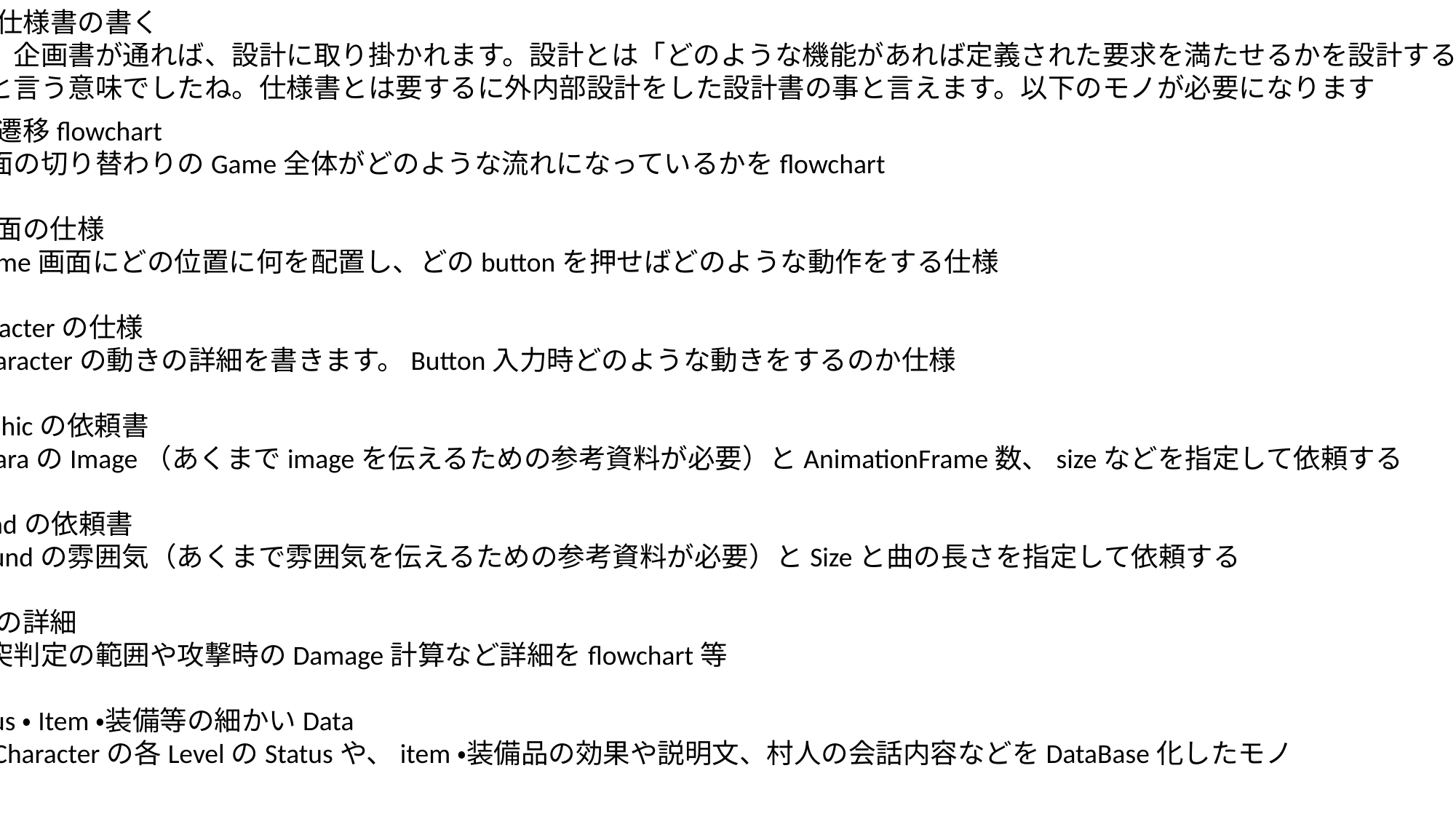

・仕様書の書く
　企画書が通れば、設計に取り掛かれます。設計とは「どのような機能があれば定義された要求を満たせるかを設計する」
と言う意味でしたね。仕様書とは要するに外内部設計をした設計書の事と言えます。以下のモノが必要になります
・画面遷移flowchart
　画面の切り替わりのGame全体がどのような流れになっているかをflowchart

・各画面の仕様
　Game画面にどの位置に何を配置し、どのbuttonを押せばどのような動作をする仕様

・Characterの仕様
　Characterの動きの詳細を書きます。Button入力時どのような動きをするのか仕様

・Graphicの依頼書
　CharaのImage（あくまでimageを伝えるための参考資料が必要）とAnimationFrame数、sizeなどを指定して依頼する

・Soundの依頼書
　soundの雰囲気（あくまで雰囲気を伝えるための参考資料が必要）とSizeと曲の長さを指定して依頼する

・計算の詳細
　衝突判定の範囲や攻撃時のDamage計算など詳細をflowchart等

・Status・Item・装備等の細かいData
　各Characterの各LevelのStatusや、item・装備品の効果や説明文、村人の会話内容などをDataBase化したモノ